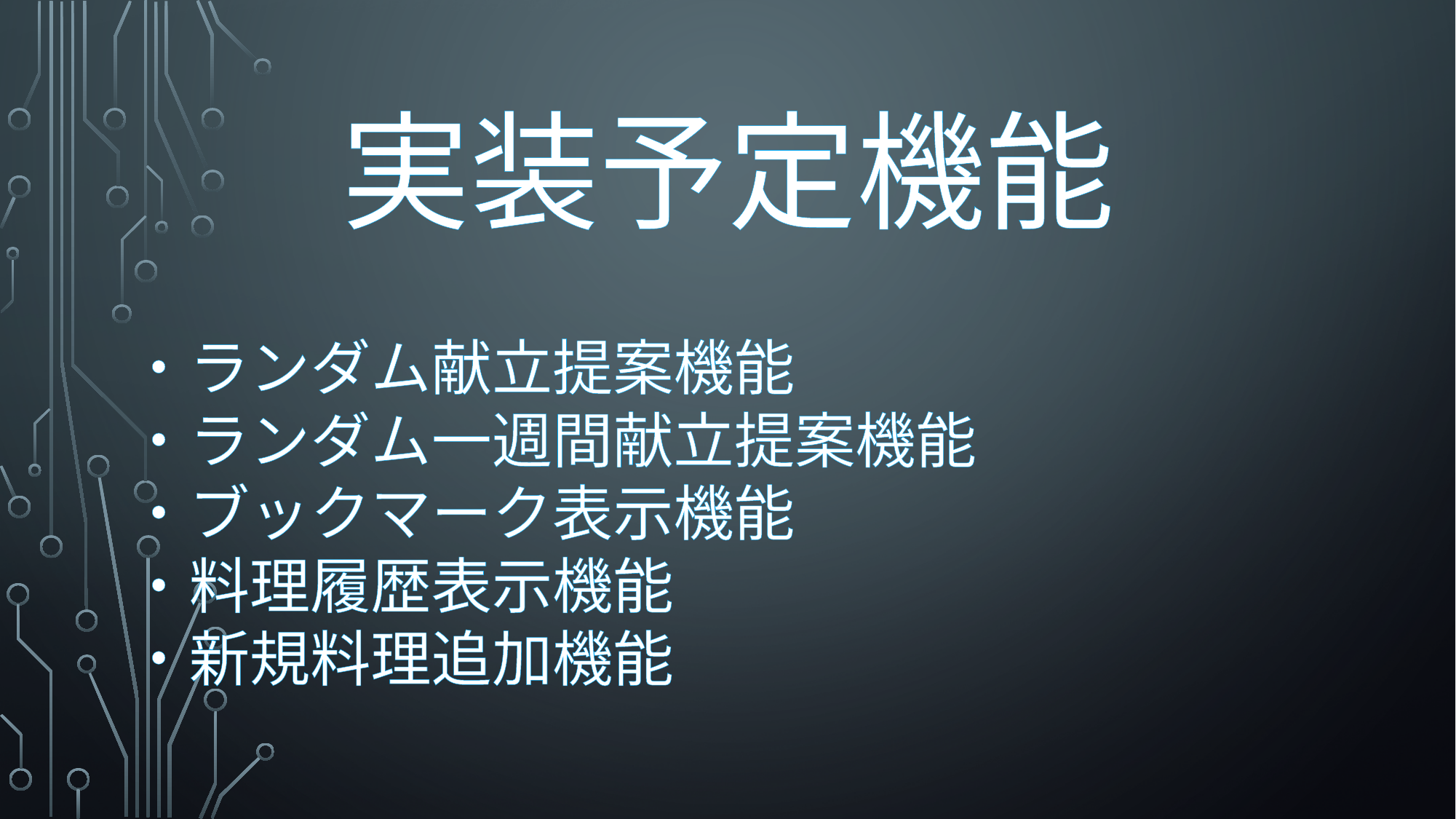

実装予定機能
・ランダム献立提案機能
・ランダム一週間献立提案機能
・ブックマーク表示機能
・料理履歴表示機能
・新規料理追加機能